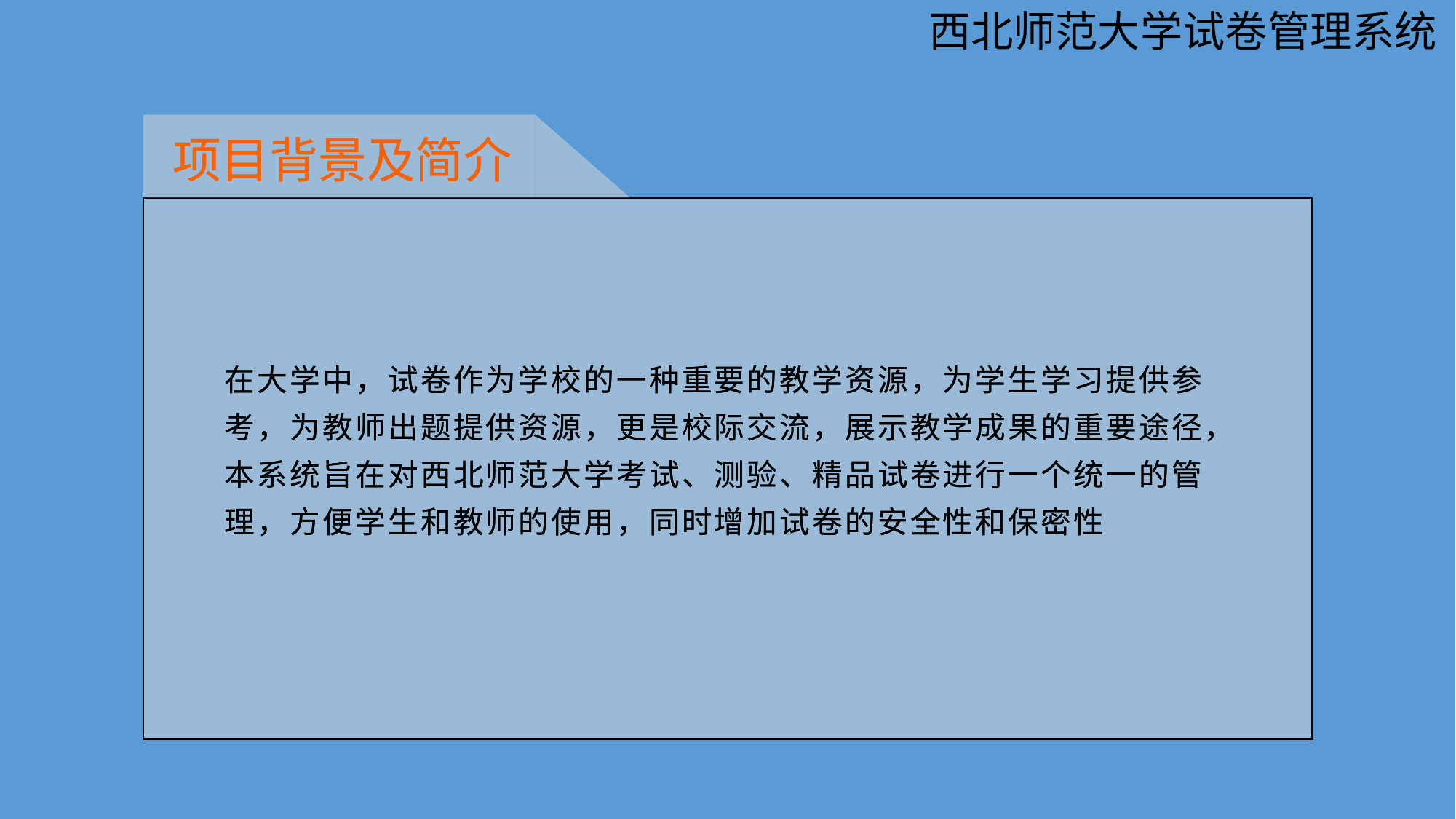

项目背景及简介
项目背景及简介
在大学中，试卷作为学校的一种重要的教学资源，为学生学习提供参考，为教师出题提供资源，更是校际交流，展示教学成果的重要途径，本系统旨在对西北师范大学考试、测验、精品试卷进行一个统一的管理，方便学生和教师的使用，同时增加试卷的安全性和保密性
在大学中，试卷作为学校的一种重要的教学资源，为学生学习提供参考，为教师出题提供资源，更是校际交流，展示教学成果的重要途径，本系统旨在对西北师范大学考试、测验、精品试卷进行一个统一的管理，方便学生和教师的使用，同时增加试卷的安全性和保密性